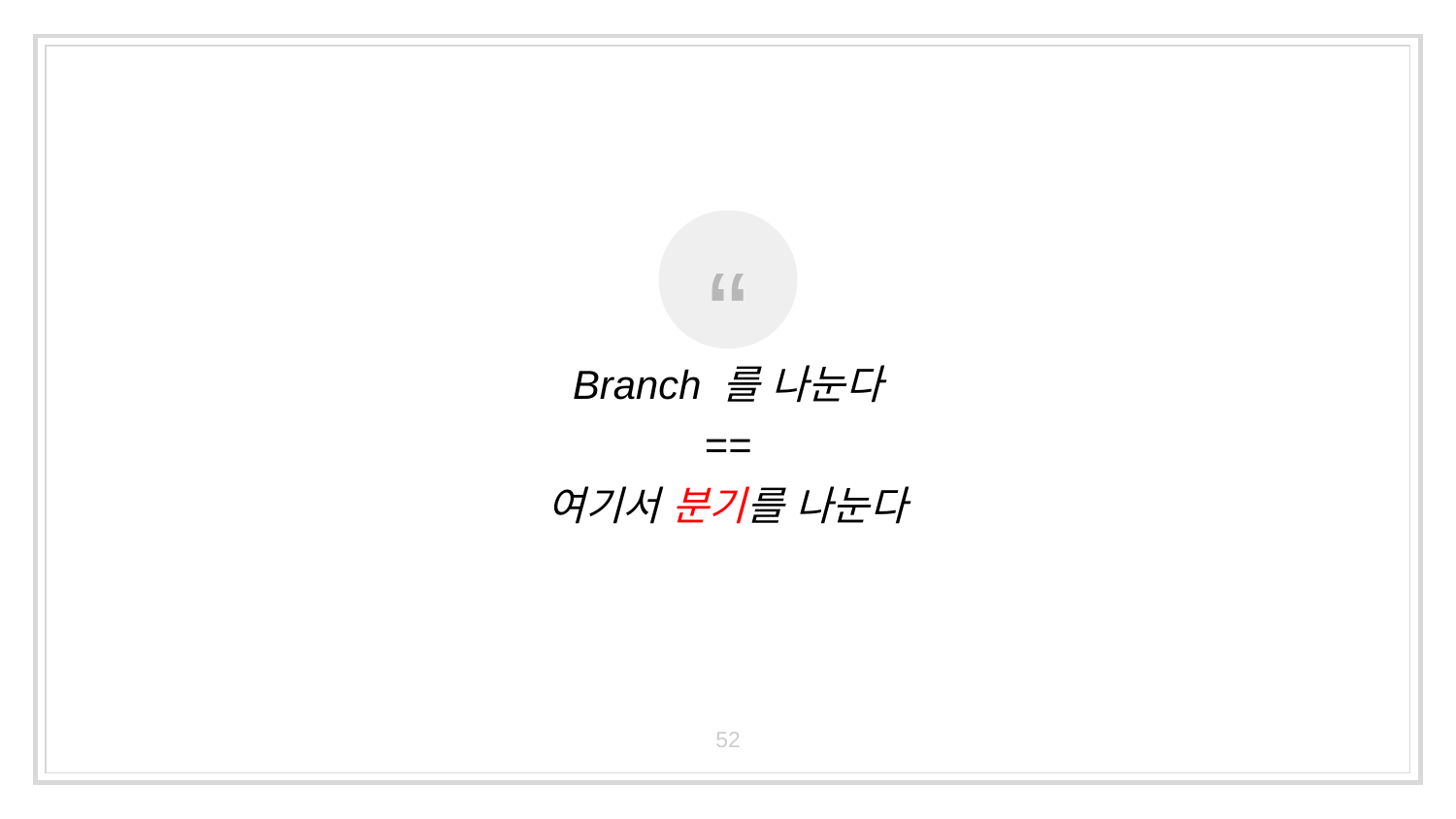

Branch 를 나눈다
==
여기서 분기를 나눈다
52